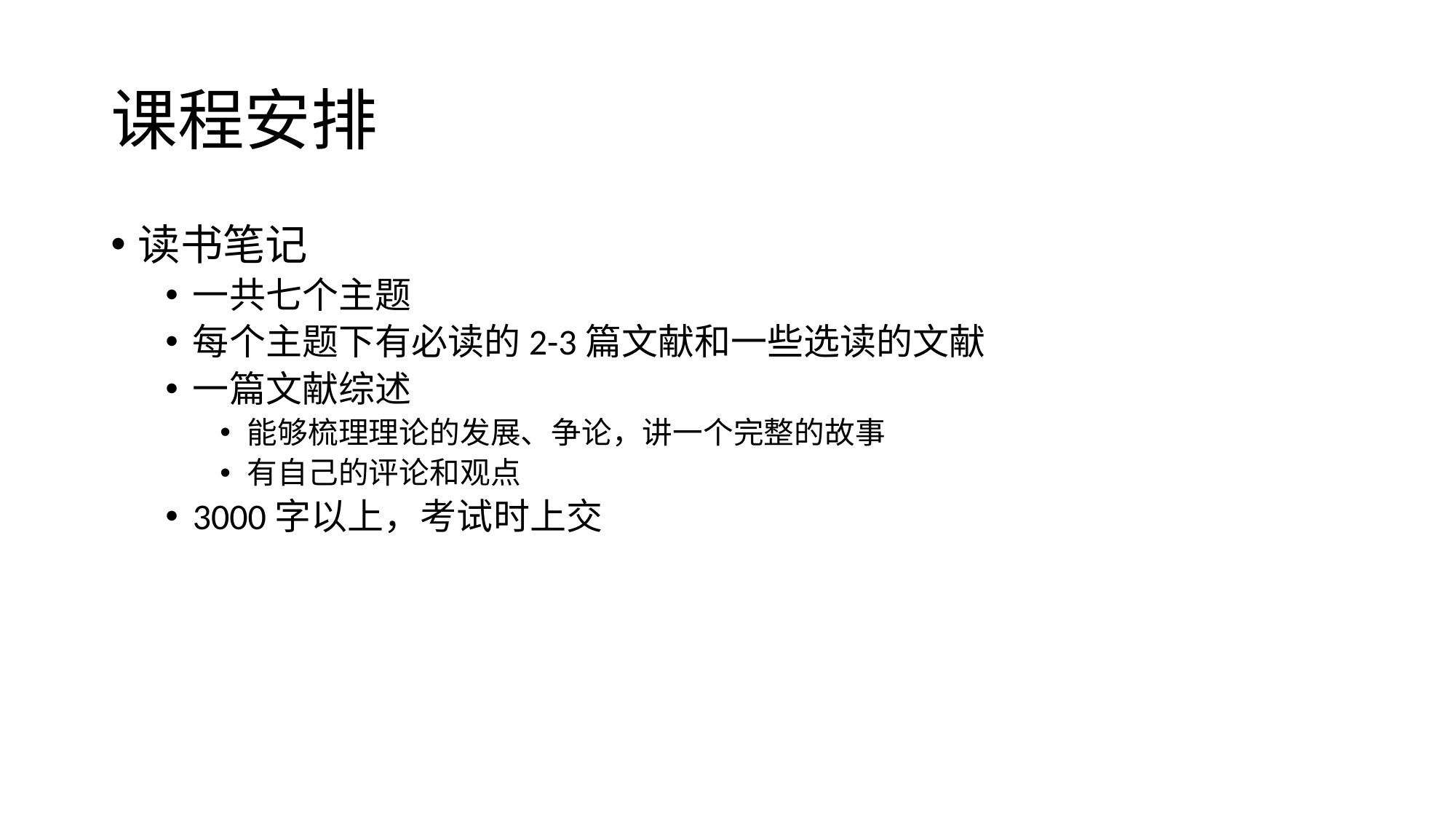

# 课程安排
读书笔记
一共七个主题
每个主题下有必读的2-3篇文献和一些选读的文献
一篇文献综述
能够梳理理论的发展、争论，讲一个完整的故事
有自己的评论和观点
3000字以上，考试时上交